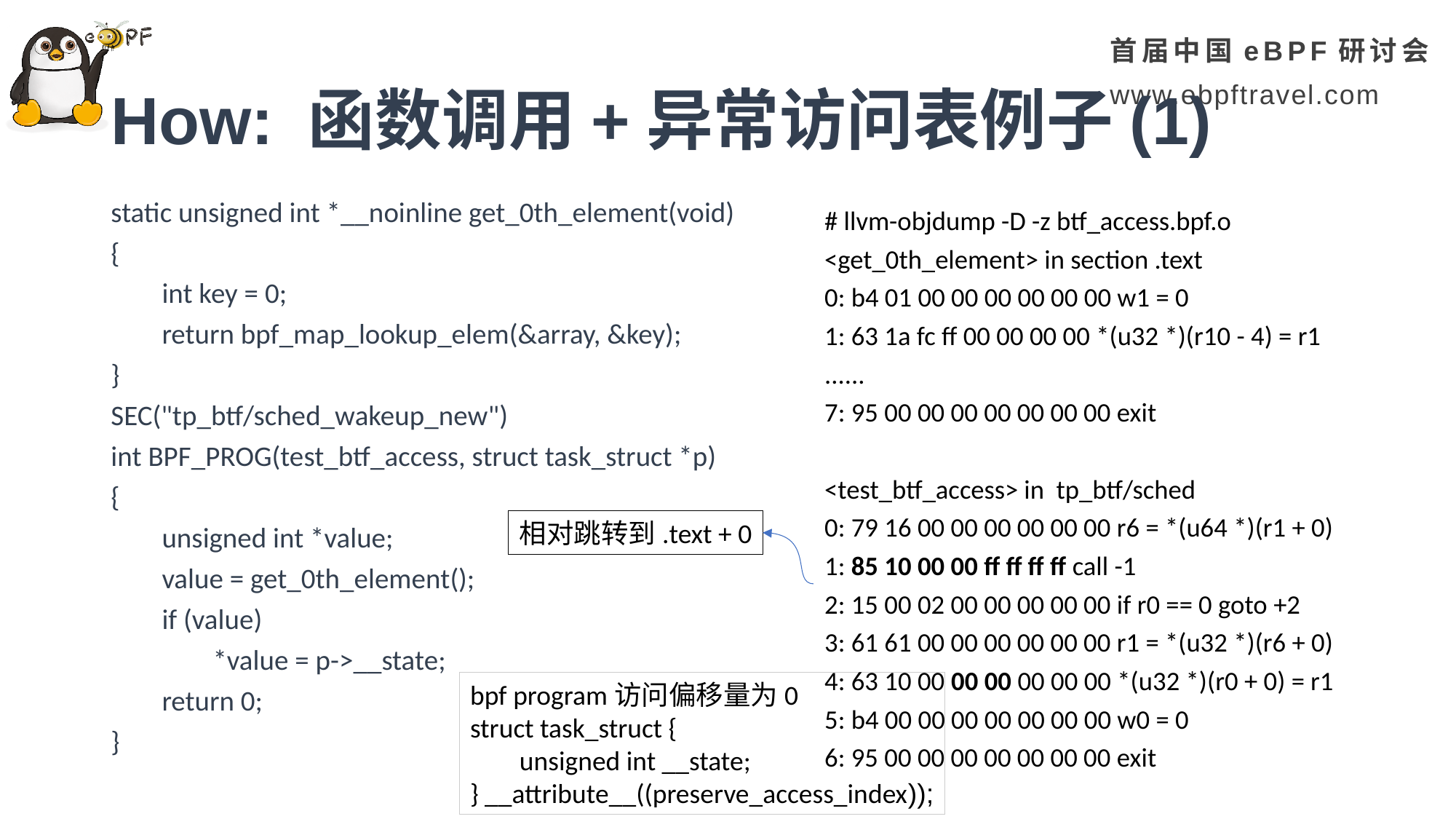

# How: 函数调用+异常访问表例子(1)
static unsigned int *__noinline get_0th_element(void)
{
        int key = 0;
        return bpf_map_lookup_elem(&array, &key);
}
SEC("tp_btf/sched_wakeup_new")
int BPF_PROG(test_btf_access, struct task_struct *p)
{
        unsigned int *value;
        value = get_0th_element();
        if (value)
                *value = p->__state;
        return 0;
}
# llvm-objdump -D -z btf_access.bpf.o
<get_0th_element> in section .text
0: b4 01 00 00 00 00 00 00 w1 = 0
1: 63 1a fc ff 00 00 00 00 *(u32 *)(r10 - 4) = r1
......
7: 95 00 00 00 00 00 00 00 exit

<test_btf_access> in  tp_btf/sched
0: 79 16 00 00 00 00 00 00 r6 = *(u64 *)(r1 + 0)
1: 85 10 00 00 ff ff ff ff call -1
2: 15 00 02 00 00 00 00 00 if r0 == 0 goto +2
3: 61 61 00 00 00 00 00 00 r1 = *(u32 *)(r6 + 0)
4: 63 10 00 00 00 00 00 00 *(u32 *)(r0 + 0) = r1
5: b4 00 00 00 00 00 00 00 w0 = 0
6: 95 00 00 00 00 00 00 00 exit
相对跳转到.text + 0
bpf program访问偏移量为0
struct task_struct {
        unsigned int __state;
} __attribute__((preserve_access_index));